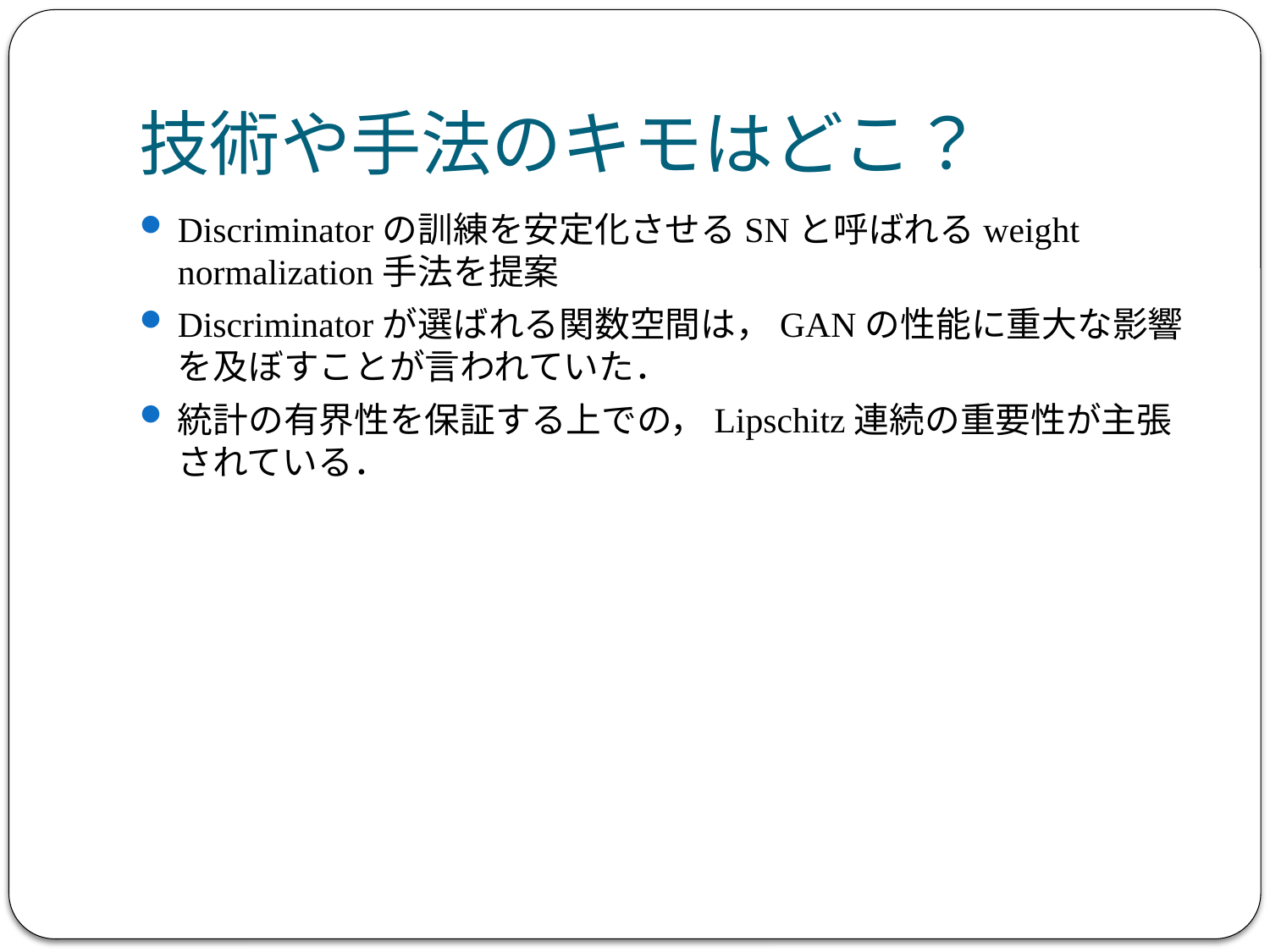

# 技術や手法のキモはどこ？
Discriminatorの訓練を安定化させるSNと呼ばれるweight normalization手法を提案
Discriminatorが選ばれる関数空間は，GANの性能に重大な影響を及ぼすことが言われていた．
統計の有界性を保証する上での，Lipschitz連続の重要性が主張されている．